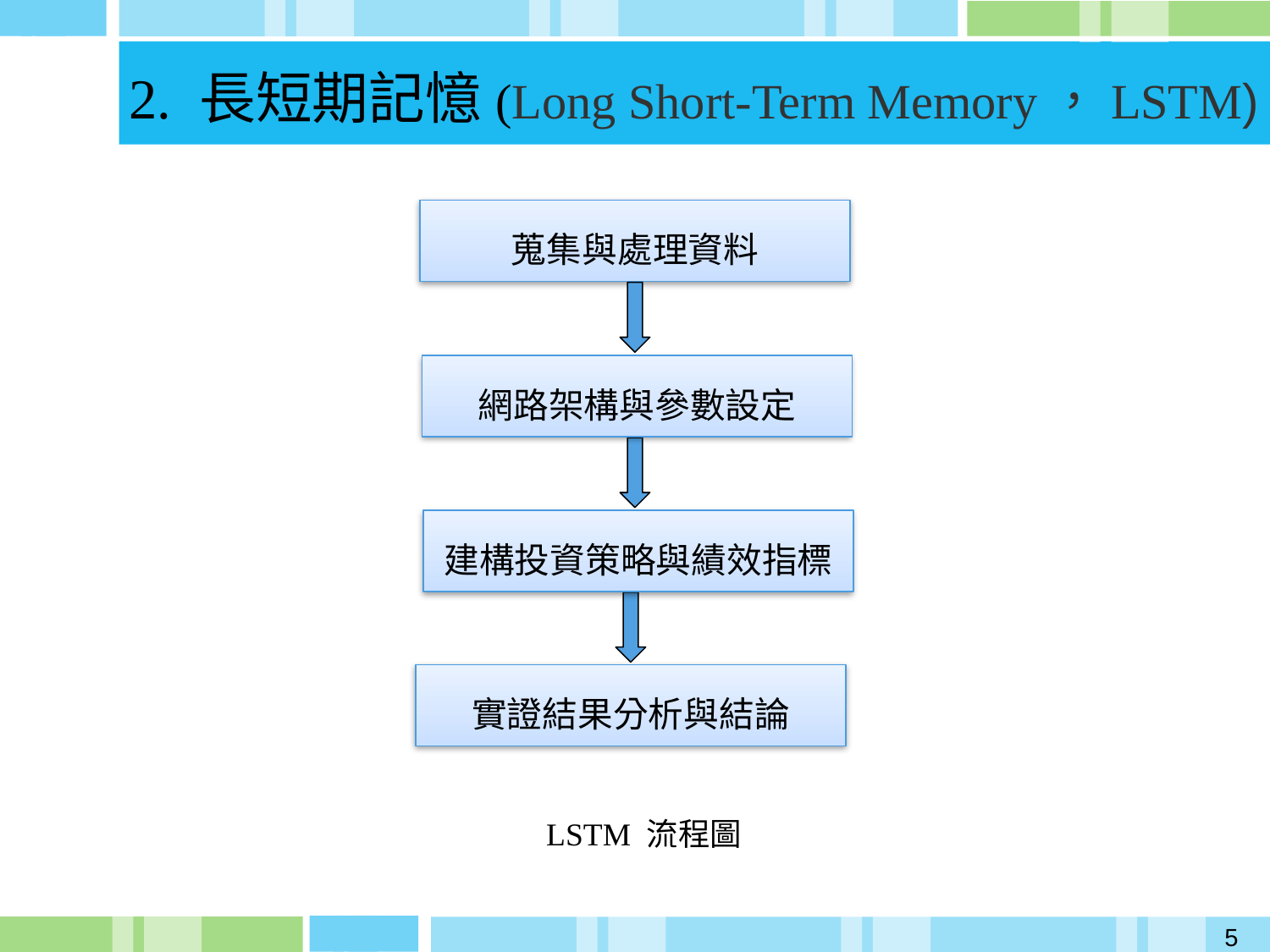

2. 長短期記憶(Long Short-Term Memory，LSTM)
蒐集與處理資料

網路架構與參數設定

建構投資策略與績效指標

實證結果分析與結論
LSTM 流程圖
5